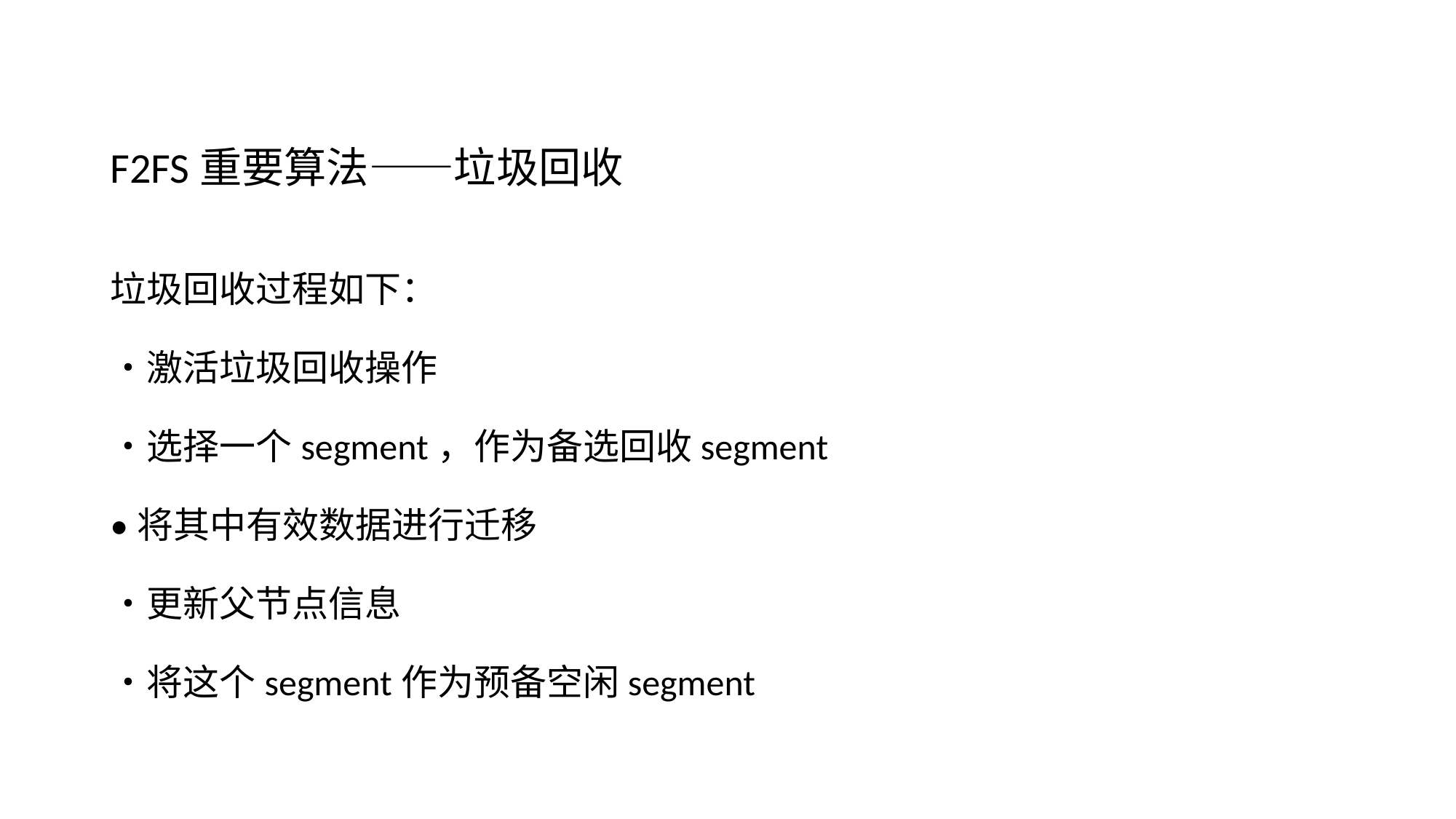

# F2FS重要算法——垃圾回收 垃圾回收过程如下： •激活垃圾回收操作 •选择一个segment，作为备选回收segment •将其中有效数据进行迁移 •更新父节点信息 •将这个segment作为预备空闲segment